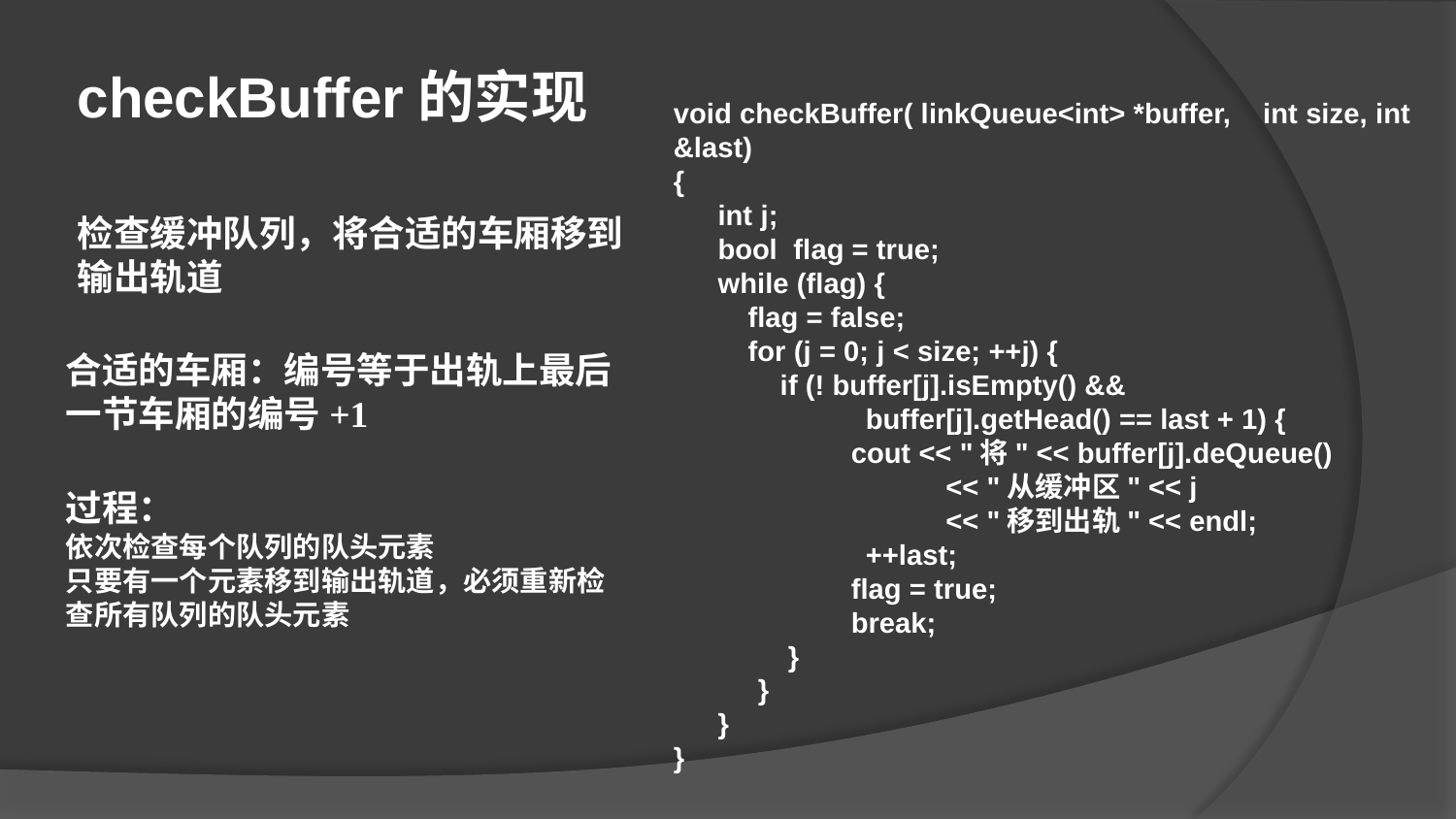

checkBuffer的实现
void checkBuffer( linkQueue<int> *buffer,    int size, int &last)
{
	 int j;
 	 bool  flag = true;
	 while (flag) {
		    flag = false;
		    for (j = 0; j < size; ++j) {
		        if (! buffer[j].isEmpty() &&
                        buffer[j].getHead() == last + 1) {
			    cout << "将" << buffer[j].deQueue()
                                  << "从缓冲区" << j
                                  << "移到出轨" << endl;
                        ++last;
			    flag = true;
			    break;
		         }
	      }
	 }
}
检查缓冲队列，将合适的车厢移到输出轨道
合适的车厢：编号等于出轨上最后一节车厢的编号+1
过程：
依次检查每个队列的队头元素
只要有一个元素移到输出轨道，必须重新检查所有队列的队头元素